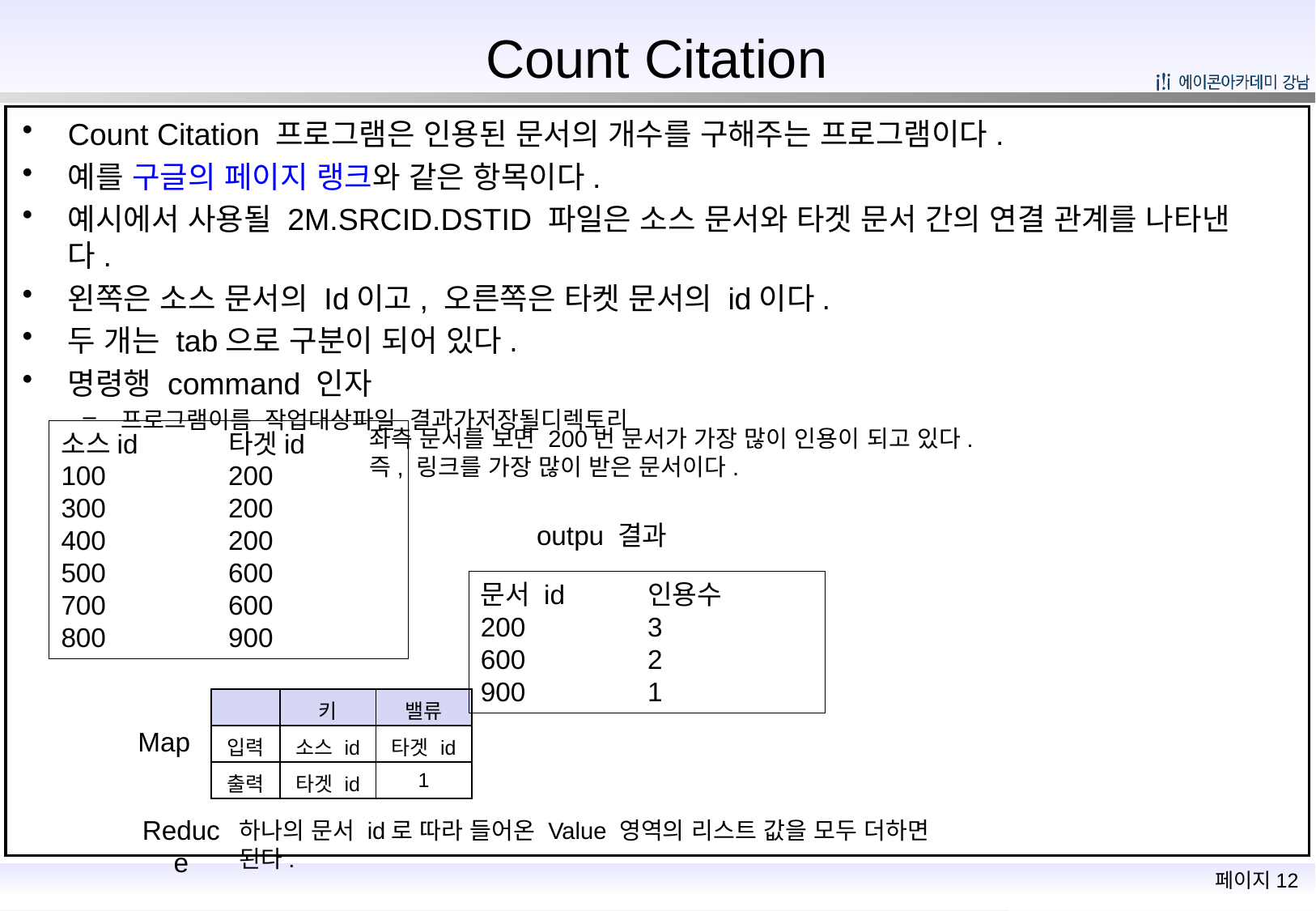

# Count Citation
Count Citation 프로그램은 인용된 문서의 개수를 구해주는 프로그램이다.
예를 구글의 페이지 랭크와 같은 항목이다.
예시에서 사용될 2M.SRCID.DSTID 파일은 소스 문서와 타겟 문서 간의 연결 관계를 나타낸다.
왼쪽은 소스 문서의 Id이고, 오른쪽은 타켓 문서의 id이다.
두 개는 tab으로 구분이 되어 있다.
명령행 command 인자
프로그램이름  작업대상파일  결과가저장될디렉토리
좌측 문서를 보면 200번 문서가 가장 많이 인용이 되고 있다.
즉, 링크를 가장 많이 받은 문서이다.
소스id	타겟id
100 	200
300 	200
400 	200
500 	600
700 	600
800 	900
outpu 결과
문서 id	인용수
200		3
600		2
900		1
|  | 키 | 밸류 |
| --- | --- | --- |
| 입력 | 소스 id | 타겟 id |
| 출력 | 타겟 id | 1 |
Map
Reduce
하나의 문서 id로 따라 들어온 Value 영역의 리스트 값을 모두 더하면 된다.